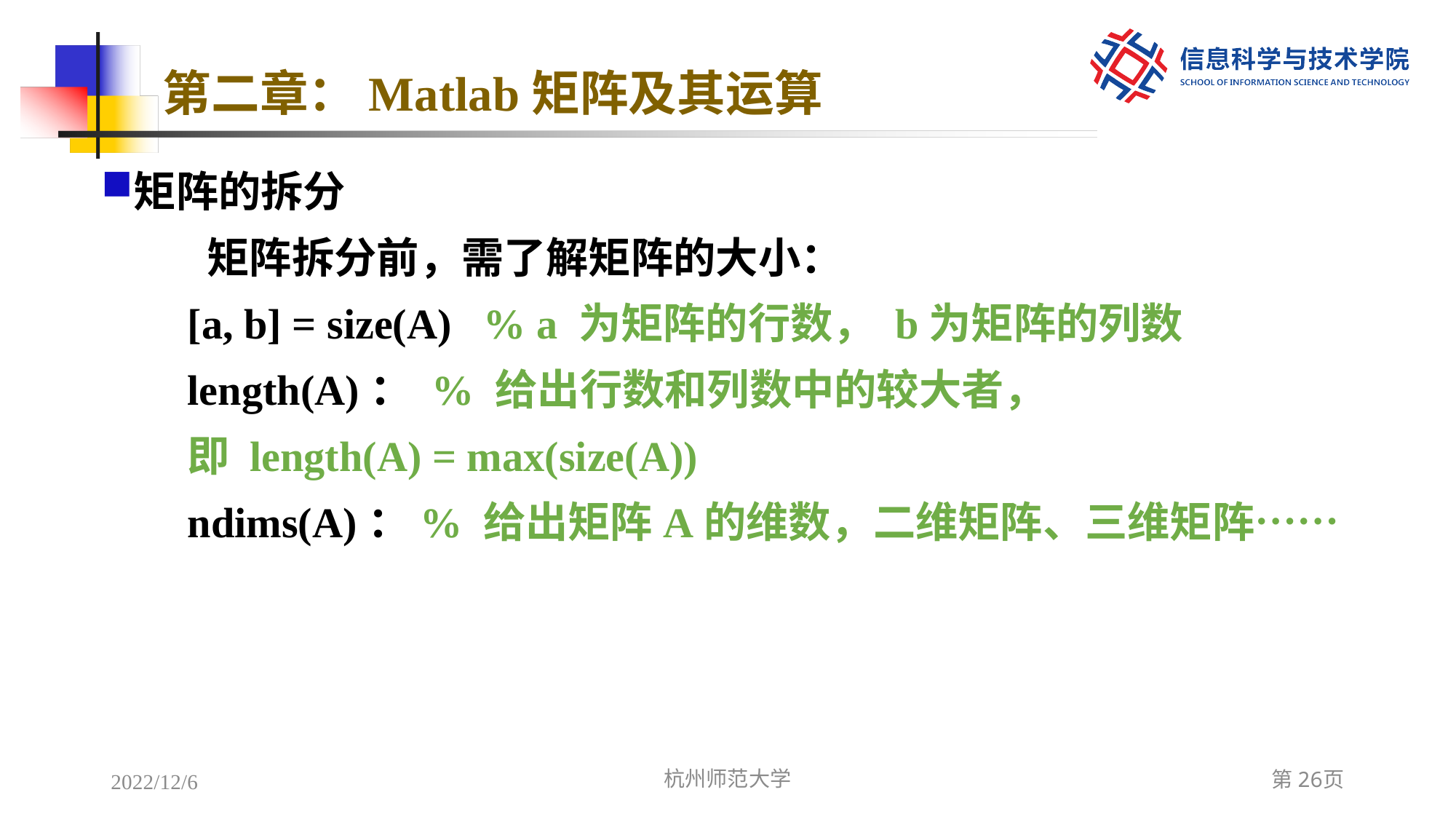

# 第二章：Matlab矩阵及其运算
矩阵的拆分
 矩阵拆分前，需了解矩阵的大小：
[a, b] = size(A)   % a 为矩阵的行数， b为矩阵的列数
length(A)： % 给出行数和列数中的较大者，
即 length(A) = max(size(A))
ndims(A)：% 给出矩阵A的维数，二维矩阵、三维矩阵……

2022/12/6
杭州师范大学
第26页